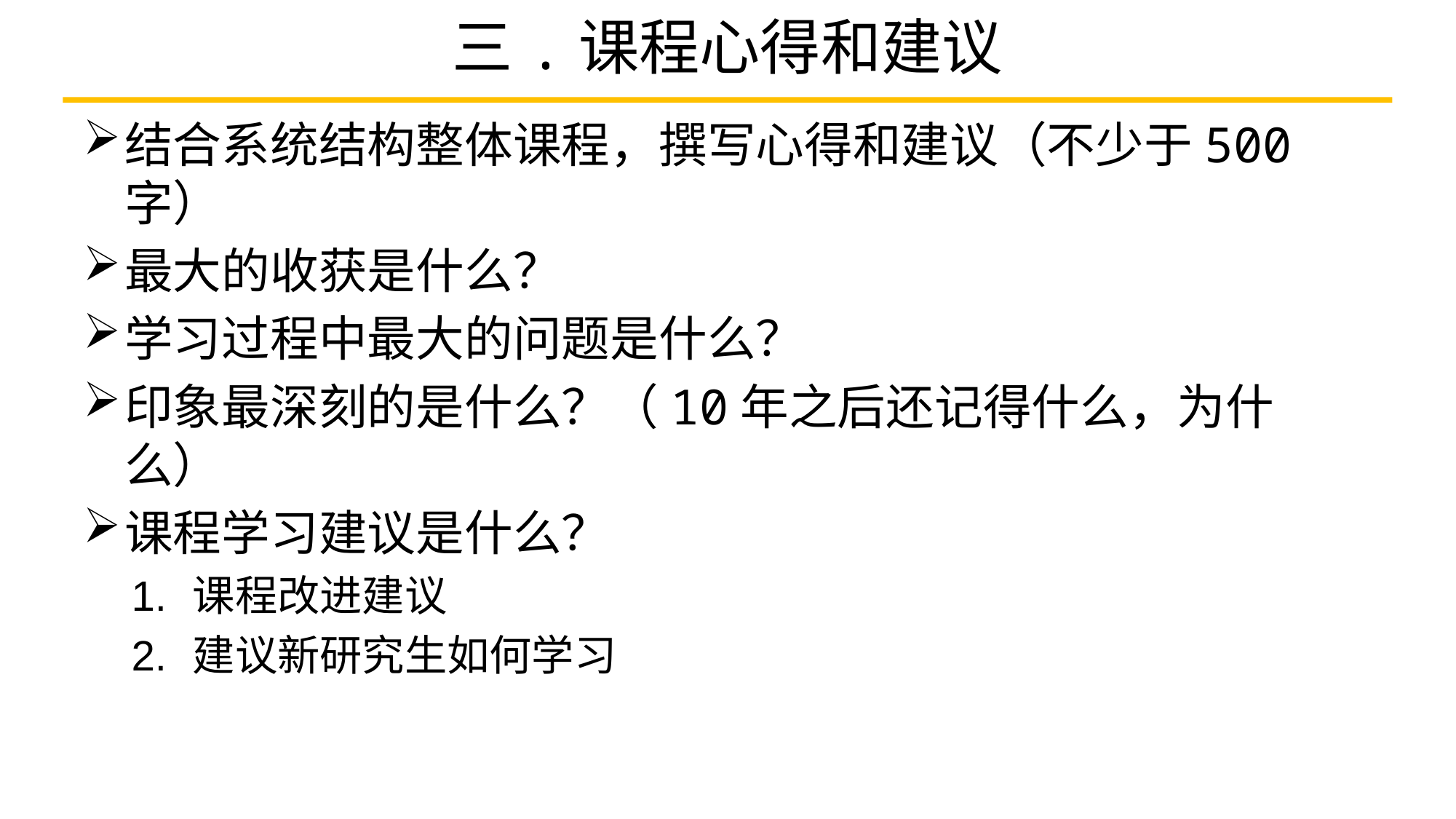

# 三.课程心得和建议
结合系统结构整体课程，撰写心得和建议（不少于500字）
最大的收获是什么？
学习过程中最大的问题是什么？
印象最深刻的是什么？（10年之后还记得什么，为什么）
课程学习建议是什么？
课程改进建议
建议新研究生如何学习